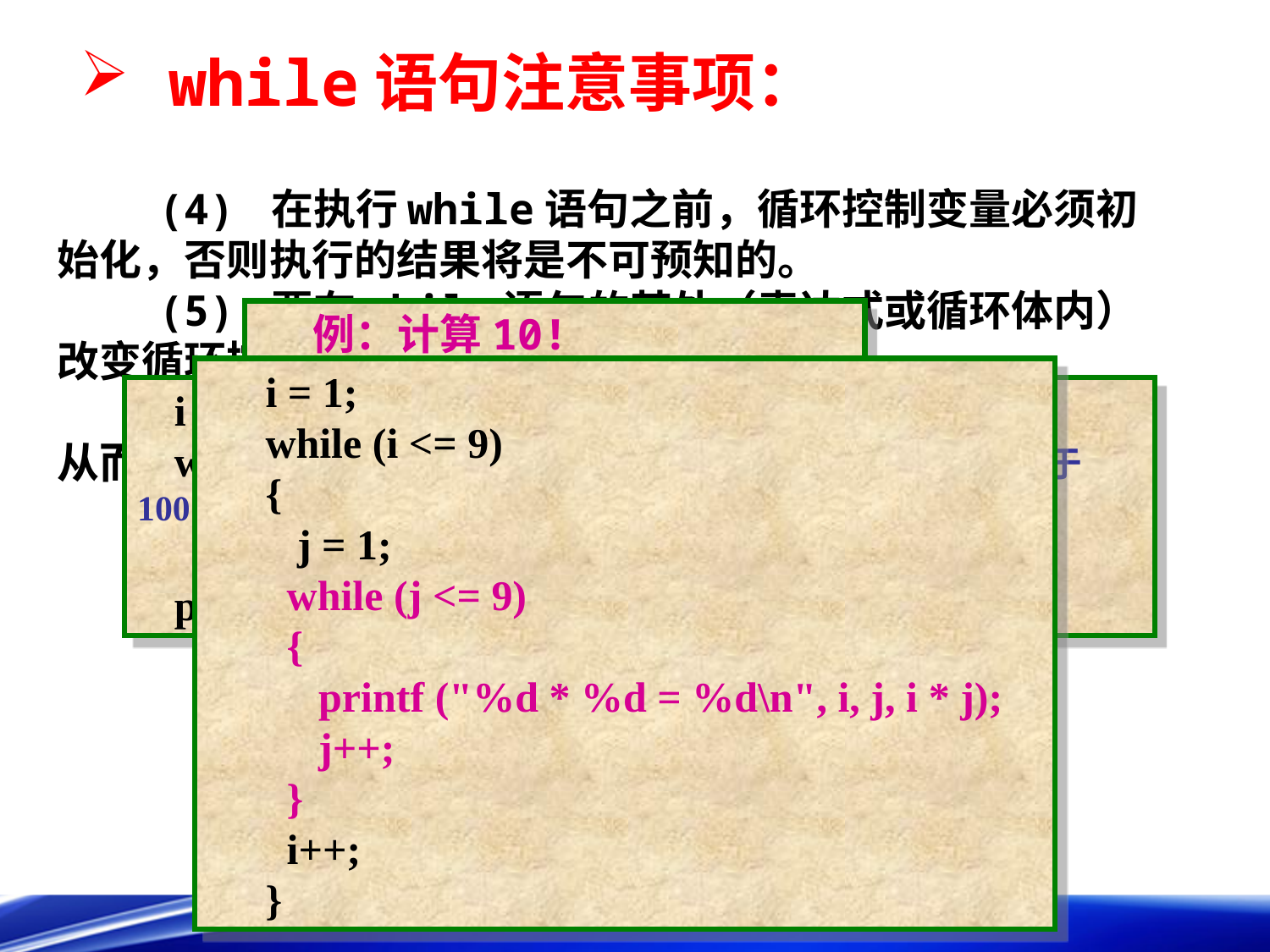

while语句注意事项：
    (4) 在执行while语句之前，循环控制变量必须初始化，否则执行的结果将是不可预知的。
    (5) 要在while语句的某处（表达式或循环体内）改变循环控制变量，否则极易构成死循环。
    (6) 允许while语句的循环体又是while语句，从而形成双重循环。
例：计算10!
 #include <stdio.h>
 void main ( )
 {
    int i;           // i应赋初始值10
    long s = 1;
    while (i >= 1)
        s *= i--;
    printf ("10! = %ld\n", s);
 }
  i = 1;
  while (i <= 9)
  {
     j = 1;
    while (j <= 9)
    {
       printf ("%d * %d = %d\n", i, j, i * j);
       j++;
    }
    i++;
  }
i = 1;
while (i < 100)   //死循环，因为i的值没变化，永远小于100
    sum += i;
printf ("sum = %d\n", sum);